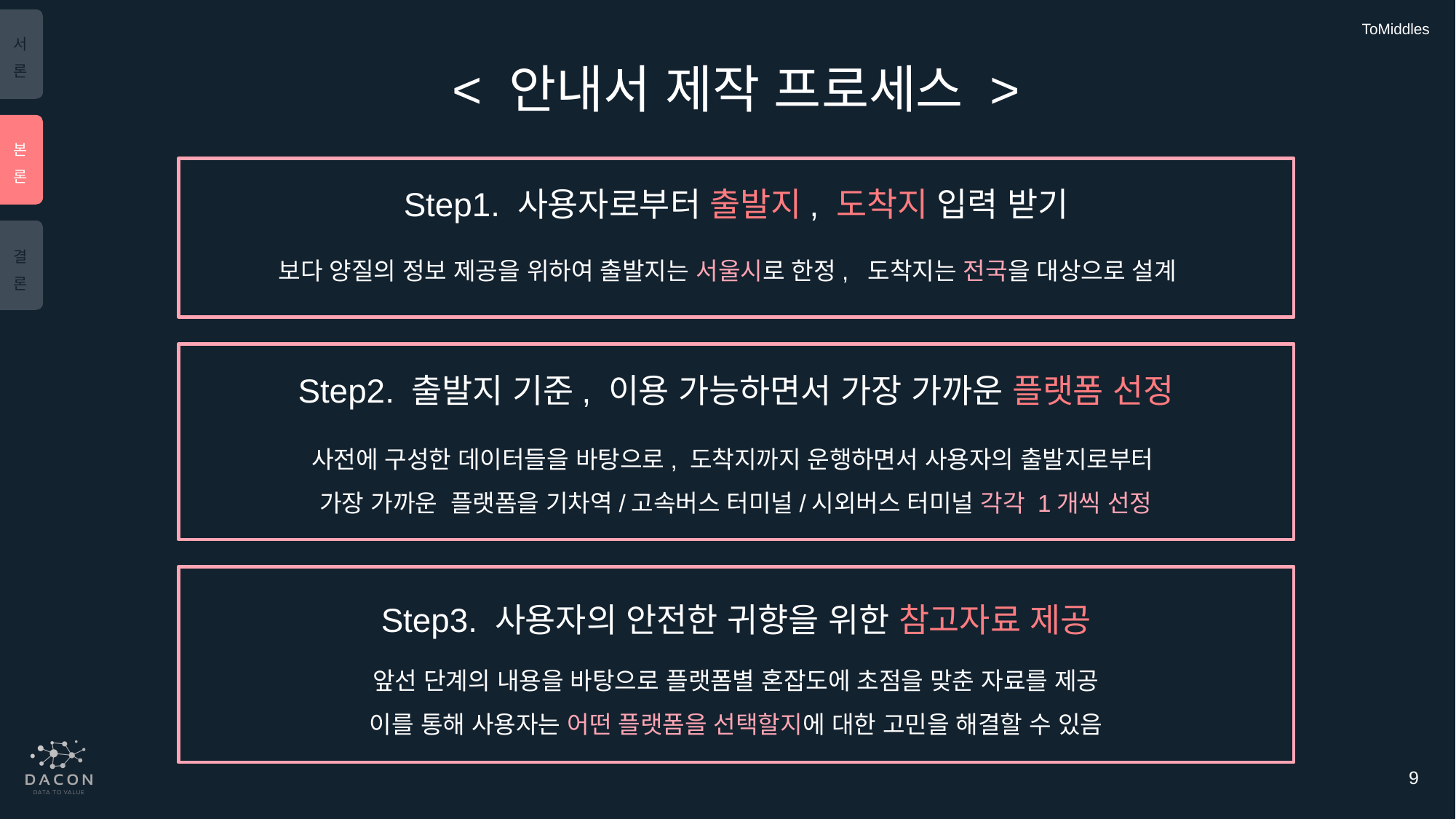

< 안내서 제작 프로세스 >

Step1. 사용자로부터 출발지, 도착지 입력 받기
보다 양질의 정보 제공을 위하여 출발지는 서울시로 한정,  도착지는 전국을 대상으로 설계

Step2. 출발지 기준, 이용 가능하면서 가장 가까운 플랫폼 선정
사전에 구성한 데이터들을 바탕으로, 도착지까지 운행하면서 사용자의 출발지로부터
가장 가까운  플랫폼을 기차역/고속버스 터미널/시외버스 터미널 각각 1개씩 선정

Step3. 사용자의 안전한 귀향을 위한 참고자료 제공
앞선 단계의 내용을 바탕으로 플랫폼별 혼잡도에 초점을 맞춘 자료를 제공
이를 통해 사용자는 어떤 플랫폼을 선택할지에 대한 고민을 해결할 수 있음
9